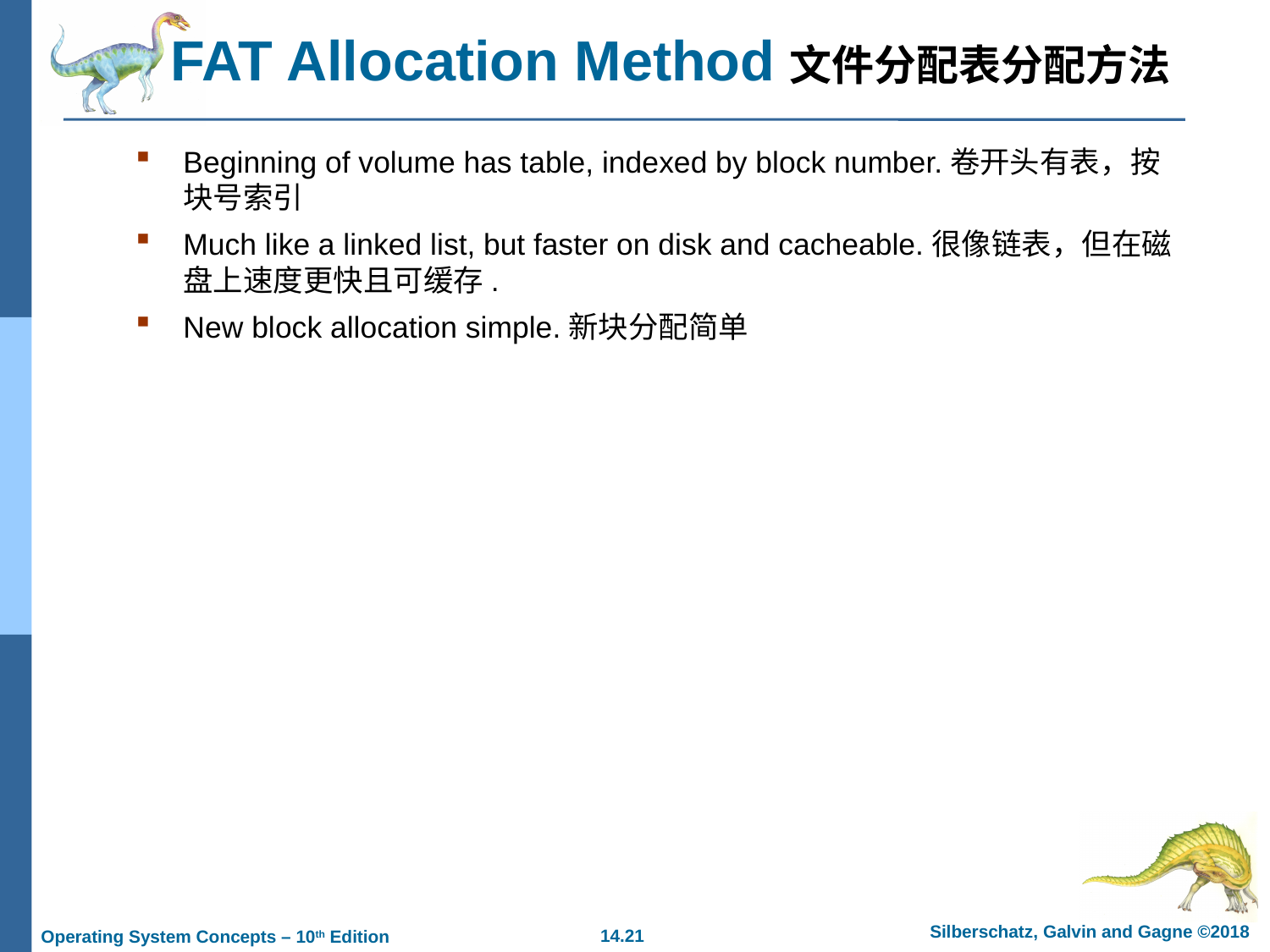

# FAT Allocation Method文件分配表分配方法
Beginning of volume has table, indexed by block number.卷开头有表，按块号索引
Much like a linked list, but faster on disk and cacheable.很像链表，但在磁盘上速度更快且可缓存.
New block allocation simple.新块分配简单